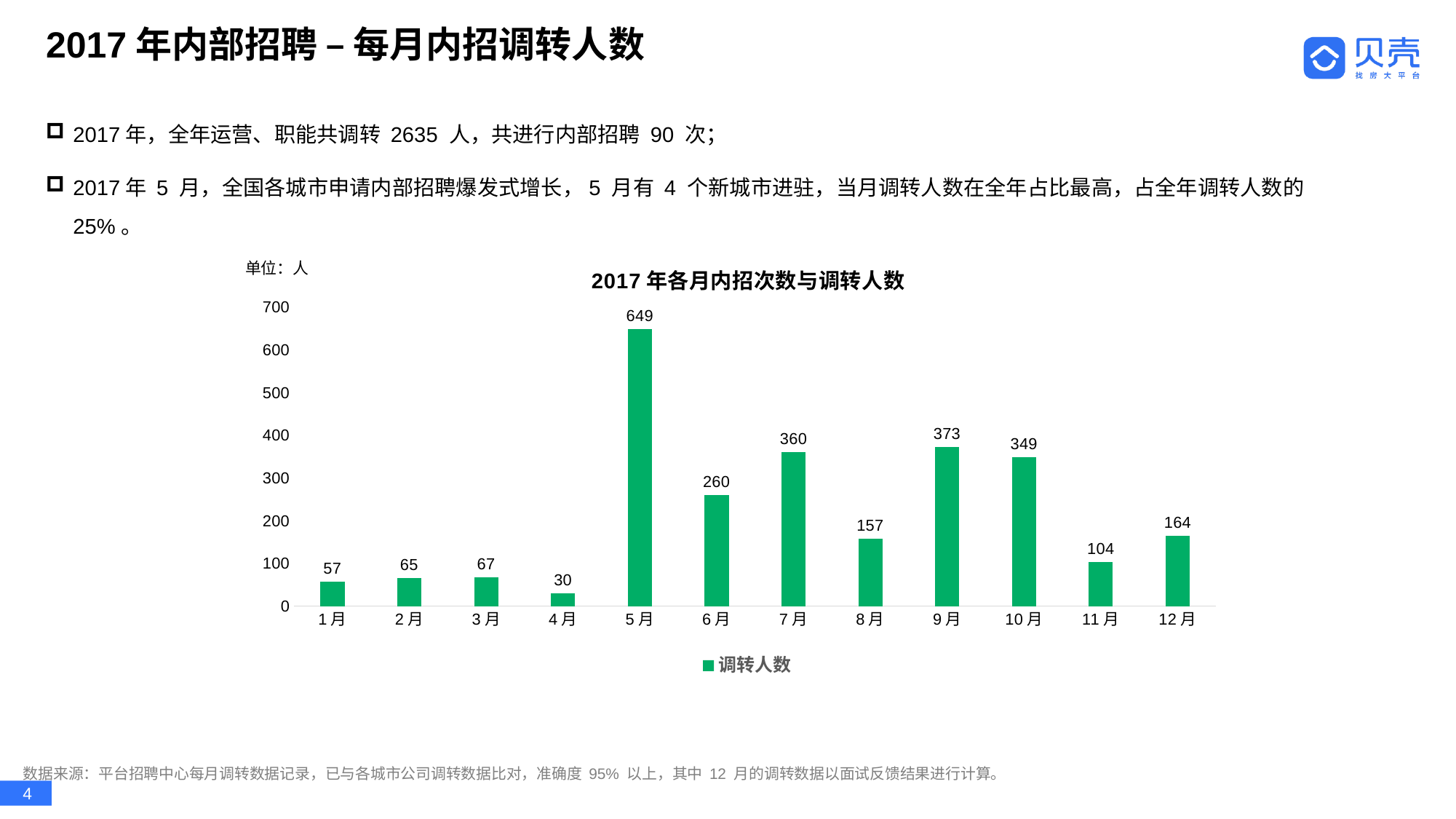

2017年内部招聘 – 每月内招调转人数
2017年，全年运营、职能共调转 2635 人，共进行内部招聘 90 次；
2017年 5 月，全国各城市申请内部招聘爆发式增长，5 月有 4 个新城市进驻，当月调转人数在全年占比最高，占全年调转人数的 25%。

### Chart: 2017年各月内招次数与调转人数

| Category | 调转人数 |
|---|---|
| 1月 | 57.0 |
| 2月 | 65.0 |
| 3月 | 67.0 |
| 4月 | 30.0 |
| 5月 | 649.0 |
| 6月 | 260.0 |
| 7月 | 360.0 |
| 8月 | 157.0 |
| 9月 | 373.0 |
| 10月 | 349.0 |
| 11月 | 104.0 |
| 12月 | 164.0 |
单位：人
数据来源：平台招聘中心每月调转数据记录，已与各城市公司调转数据比对，准确度 95% 以上，其中 12 月的调转数据以面试反馈结果进行计算。